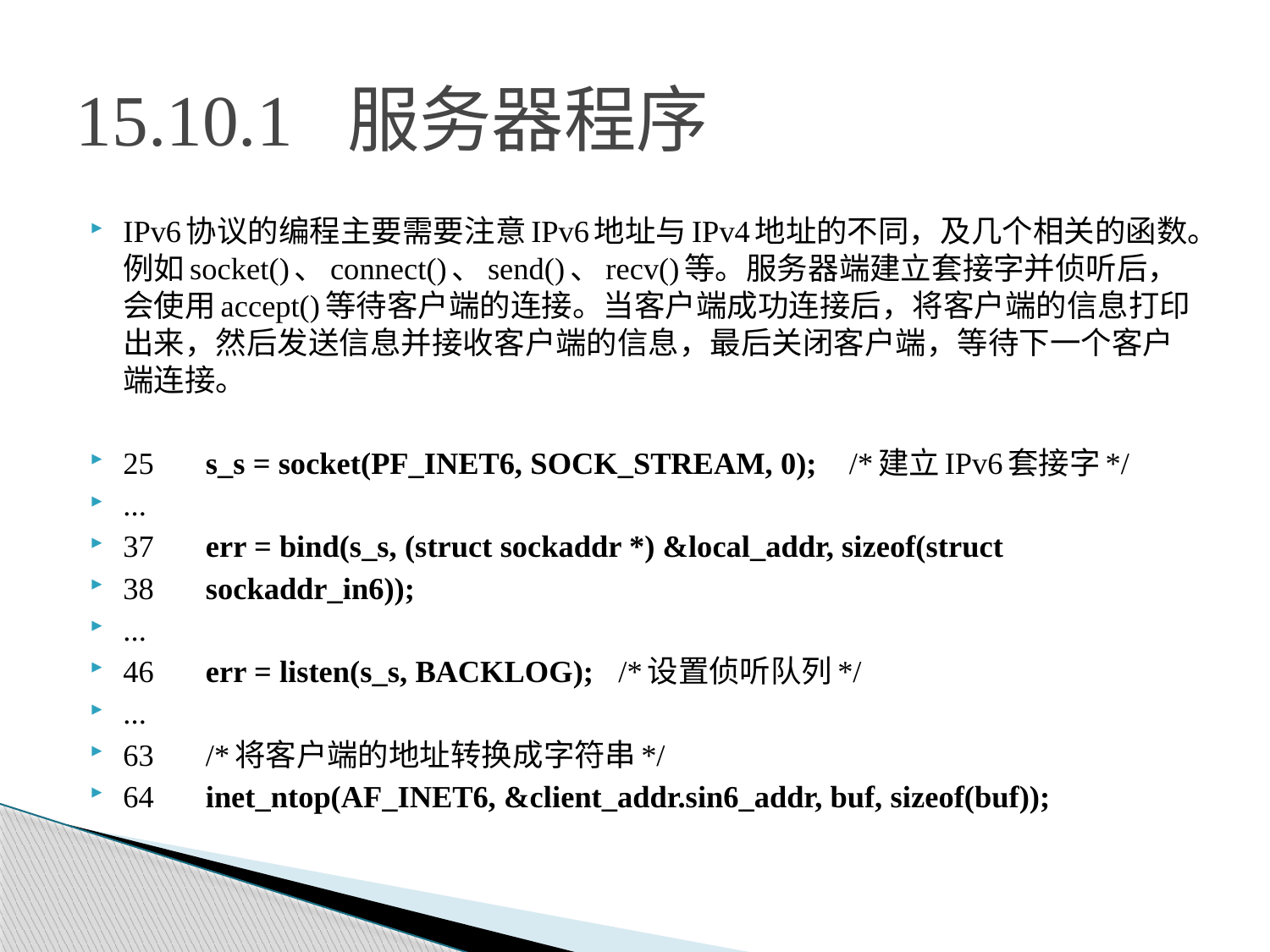

# 15.10.1  服务器程序
IPv6协议的编程主要需要注意IPv6地址与IPv4地址的不同，及几个相关的函数。例如socket()、connect()、send()、recv()等。服务器端建立套接字并侦听后，会使用accept()等待客户端的连接。当客户端成功连接后，将客户端的信息打印出来，然后发送信息并接收客户端的信息，最后关闭客户端，等待下一个客户端连接。

25	s_s = socket(PF_INET6, SOCK_STREAM, 0);    /*建立IPv6套接字*/
...
37	err = bind(s_s, (struct sockaddr *) &local_addr, sizeof(struct
38	sockaddr_in6));
...
46	err = listen(s_s, BACKLOG);	/*设置侦听队列*/
...
63	/*将客户端的地址转换成字符串*/
64	inet_ntop(AF_INET6, &client_addr.sin6_addr, buf, sizeof(buf));